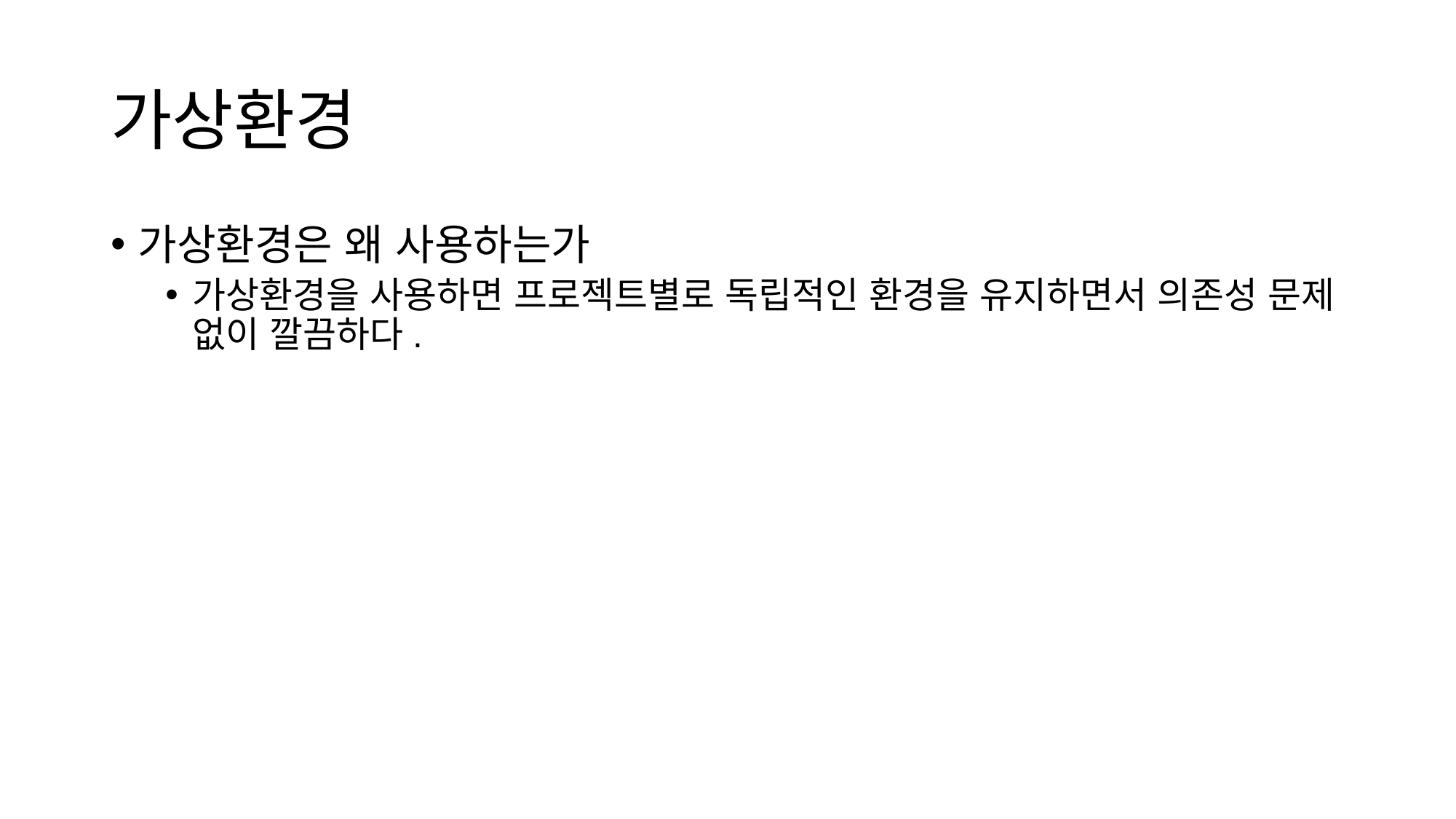

# 가상환경
가상환경은 왜 사용하는가
가상환경을 사용하면 프로젝트별로 독립적인 환경을 유지하면서 의존성 문제 없이 깔끔하다.